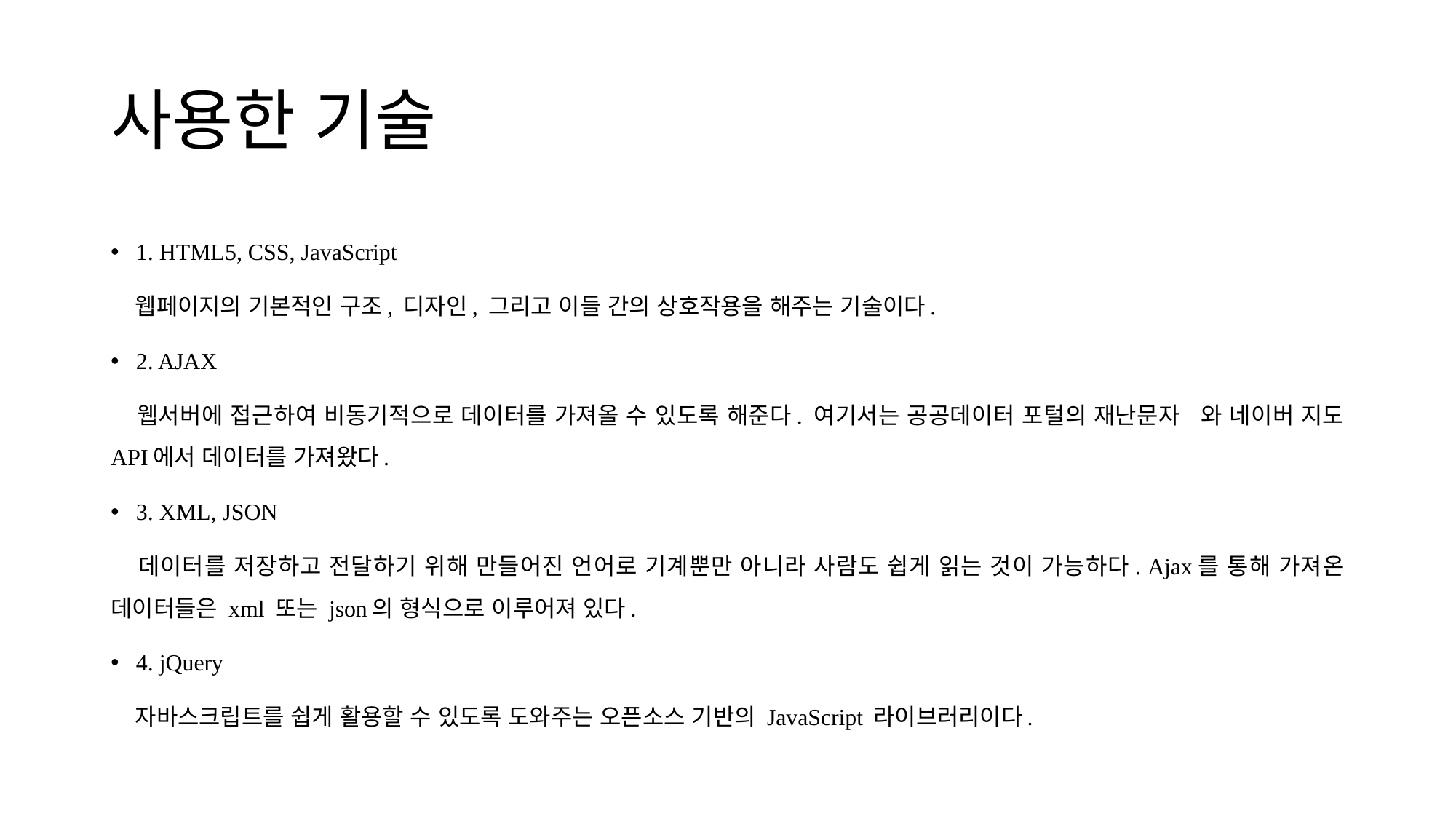

# 사용한 기술
1. HTML5, CSS, JavaScript
   웹페이지의 기본적인 구조, 디자인, 그리고 이들 간의 상호작용을 해주는 기술이다.
2. AJAX
   웹서버에 접근하여 비동기적으로 데이터를 가져올 수 있도록 해준다. 여기서는 공공데이터 포털의 재난문자   와 네이버 지도 API에서 데이터를 가져왔다.
3. XML, JSON
   데이터를 저장하고 전달하기 위해 만들어진 언어로 기계뿐만 아니라 사람도 쉽게 읽는 것이 가능하다. Ajax를 통해 가져온 데이터들은 xml 또는 json의 형식으로 이루어져 있다.
4. jQuery
   자바스크립트를 쉽게 활용할 수 있도록 도와주는 오픈소스 기반의 JavaScript 라이브러리이다.